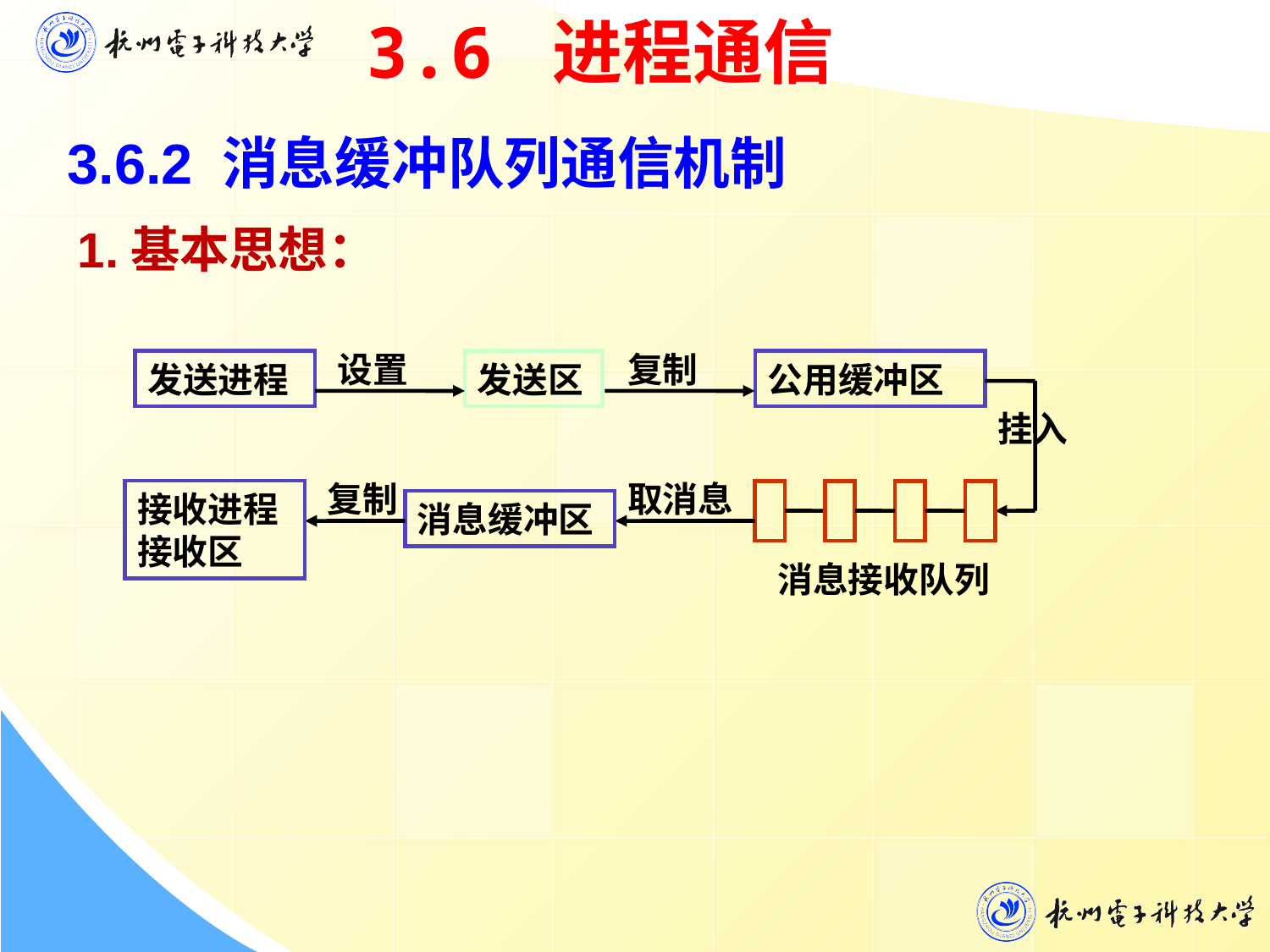

3.6 进程通信
3.6.2 消息缓冲队列通信机制
1.基本思想：
设置
复制
发送进程
发送区
公用缓冲区

挂入
复制
取消息
接收进程
接收区

消息缓冲区

消息接收队列